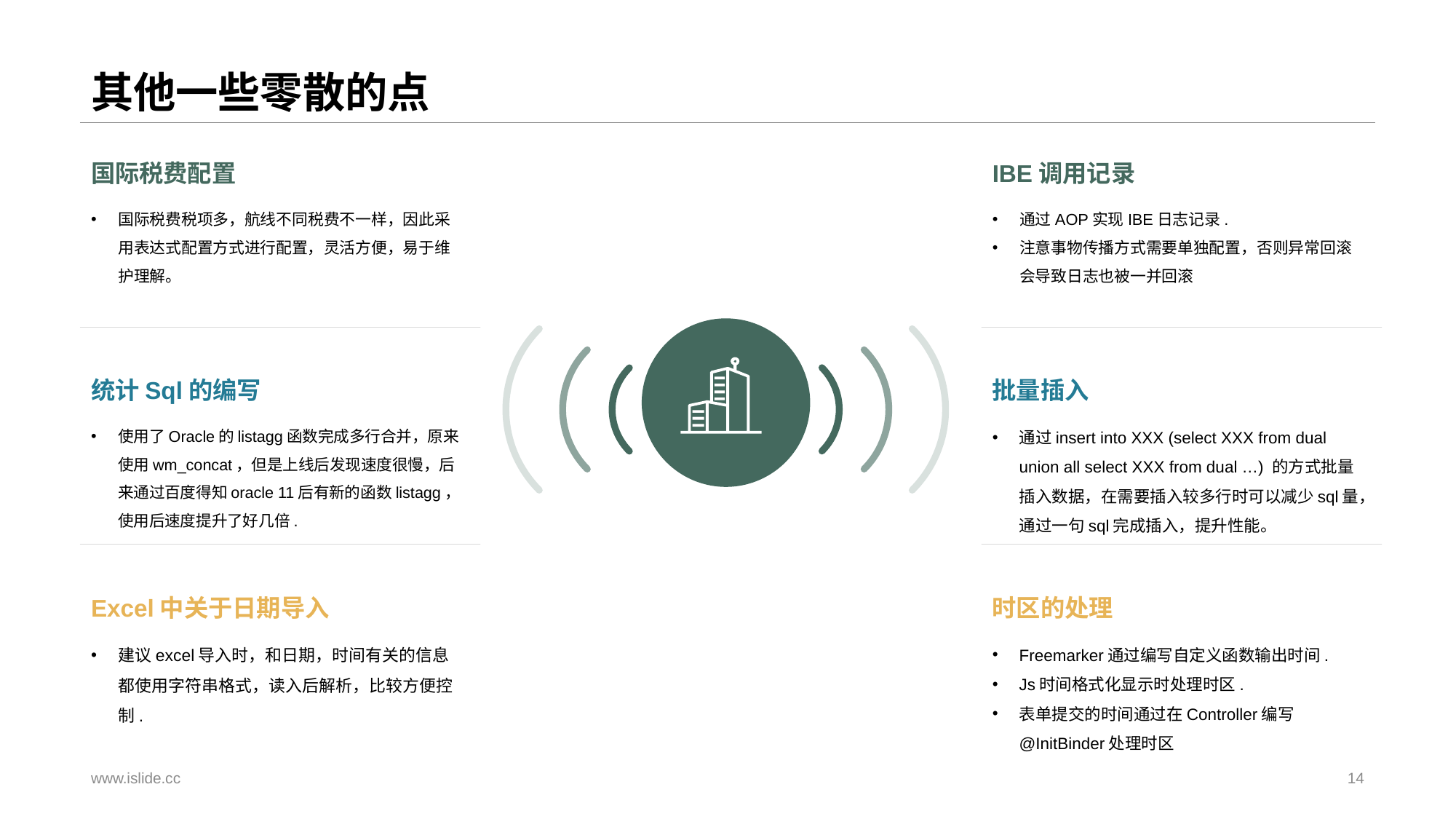

# 其他一些零散的点
国际税费配置
国际税费税项多，航线不同税费不一样，因此采用表达式配置方式进行配置，灵活方便，易于维护理解。
IBE调用记录
通过AOP实现IBE日志记录.
注意事物传播方式需要单独配置，否则异常回滚会导致日志也被一并回滚

统计Sql的编写
使用了Oracle的listagg函数完成多行合并，原来使用wm_concat，但是上线后发现速度很慢，后来通过百度得知oracle 11后有新的函数listagg，使用后速度提升了好几倍.
批量插入
通过insert into XXX (select XXX from dual union all select XXX from dual …) 的方式批量插入数据，在需要插入较多行时可以减少sql量，通过一句sql完成插入，提升性能。

Excel中关于日期导入
建议excel导入时，和日期，时间有关的信息都使用字符串格式，读入后解析，比较方便控制.
时区的处理
Freemarker通过编写自定义函数输出时间.
Js时间格式化显示时处理时区.
表单提交的时间通过在Controller编写@InitBinder处理时区
www.islide.cc
14